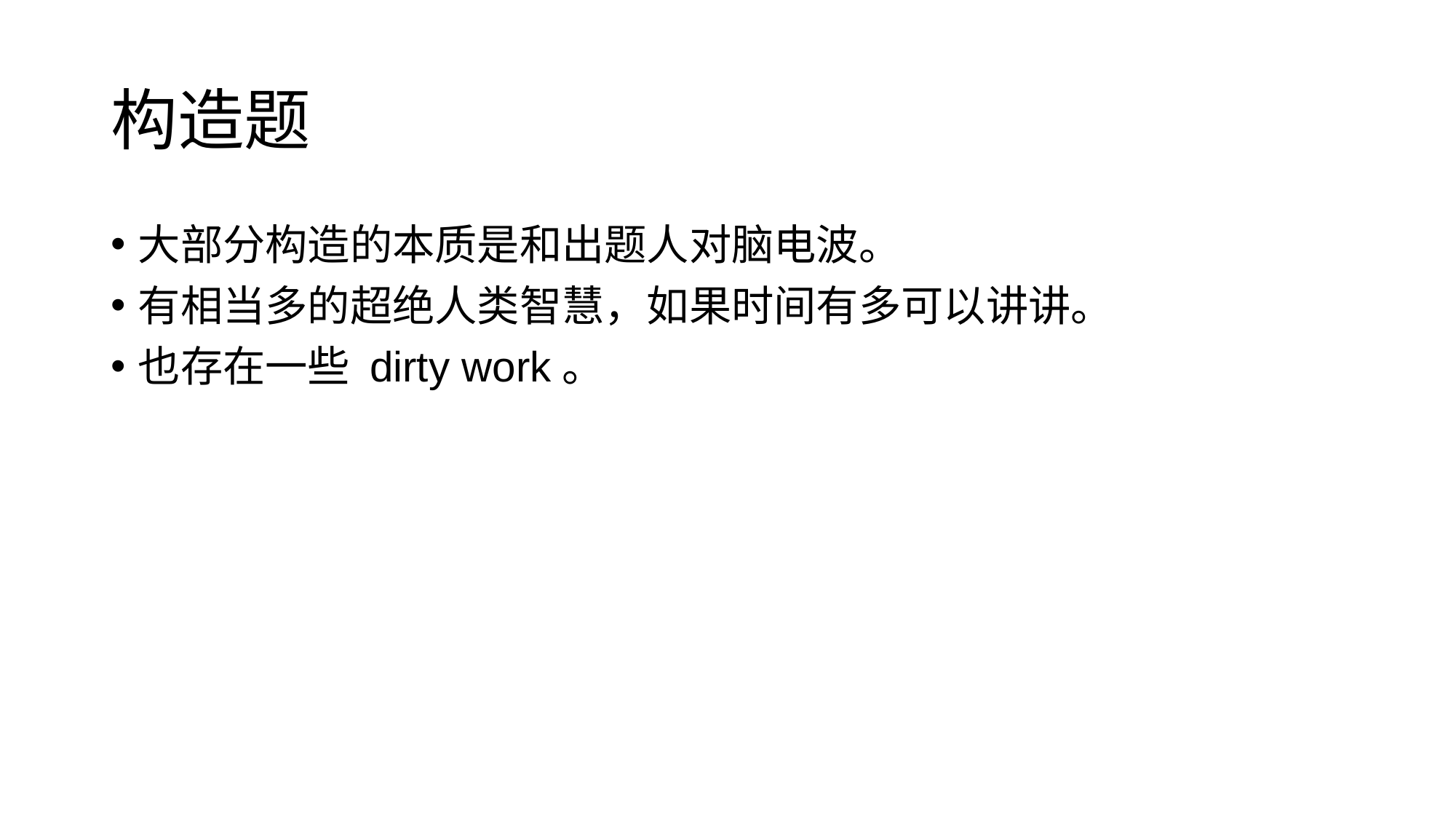

# 构造题
大部分构造的本质是和出题人对脑电波。
有相当多的超绝人类智慧，如果时间有多可以讲讲。
也存在一些 dirty work。